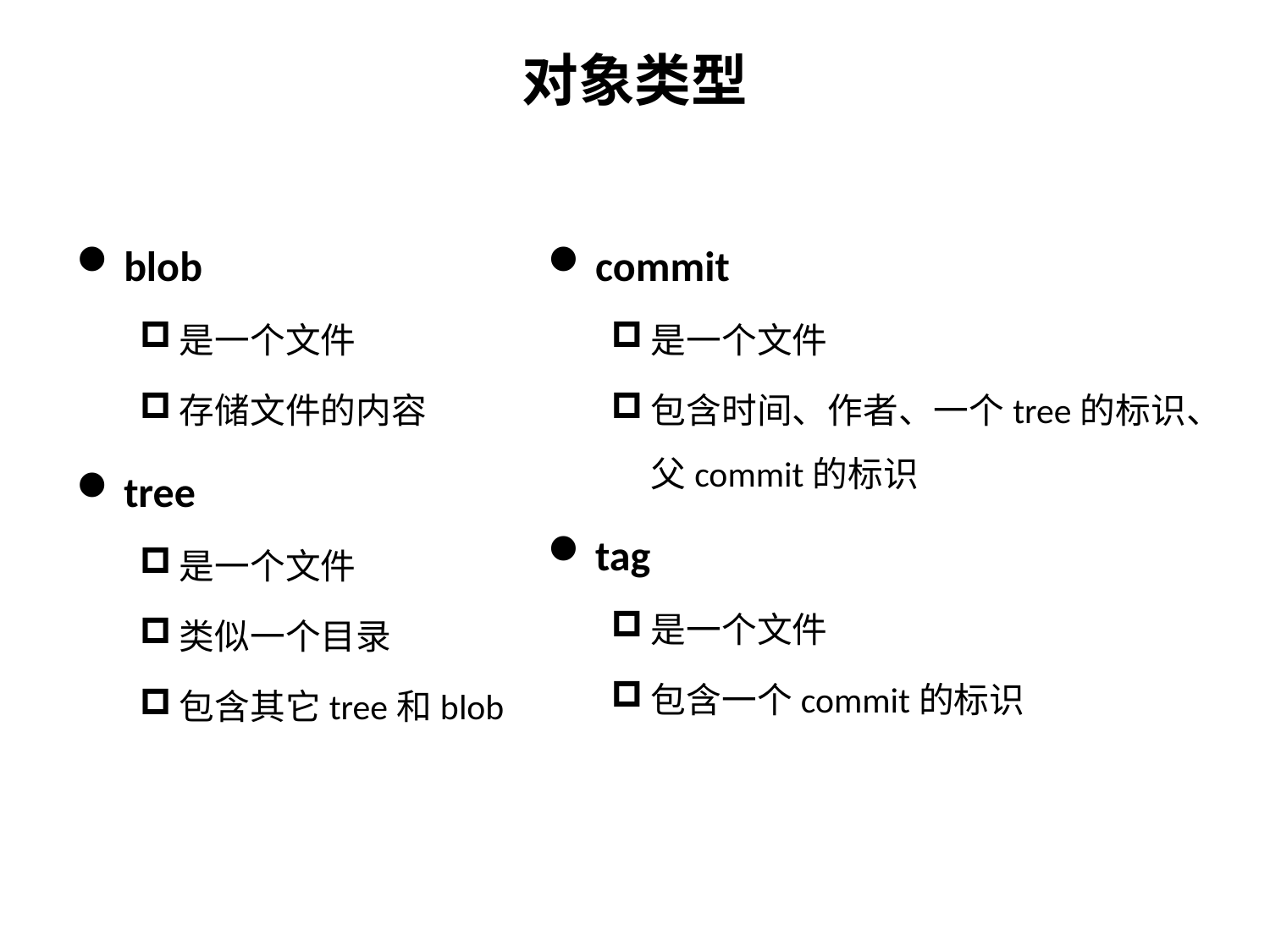

对象类型
blob
是一个文件
存储文件的内容
tree
是一个文件
类似一个目录
包含其它tree和blob
commit
是一个文件
包含时间、作者、一个tree的标识、父commit的标识
tag
是一个文件
包含一个commit的标识